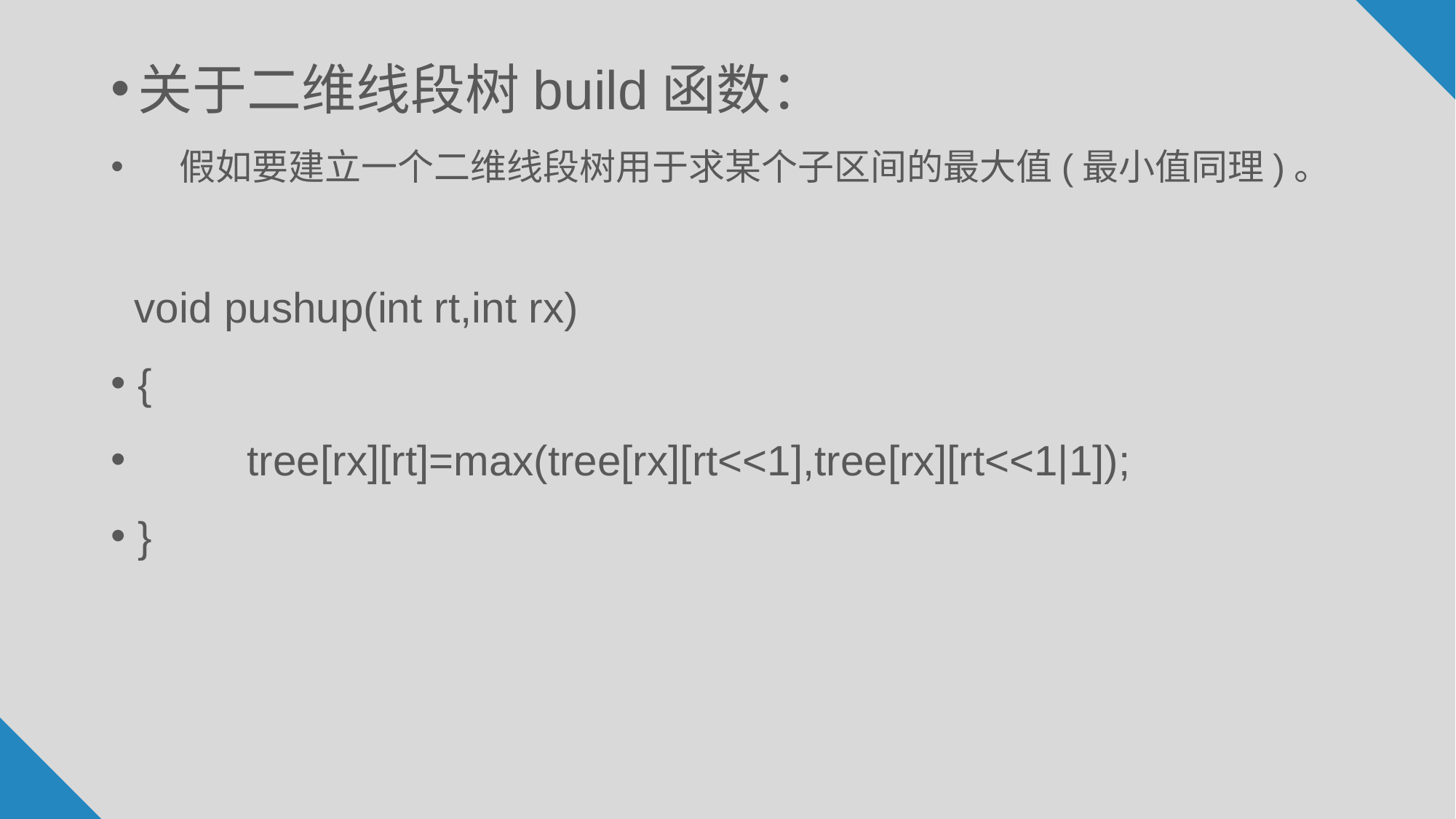

关于二维线段树build函数：
    假如要建立一个二维线段树用于求某个子区间的最大值(最小值同理)。

  void pushup(int rt,int rx)
{
	tree[rx][rt]=max(tree[rx][rt<<1],tree[rx][rt<<1|1]);
}